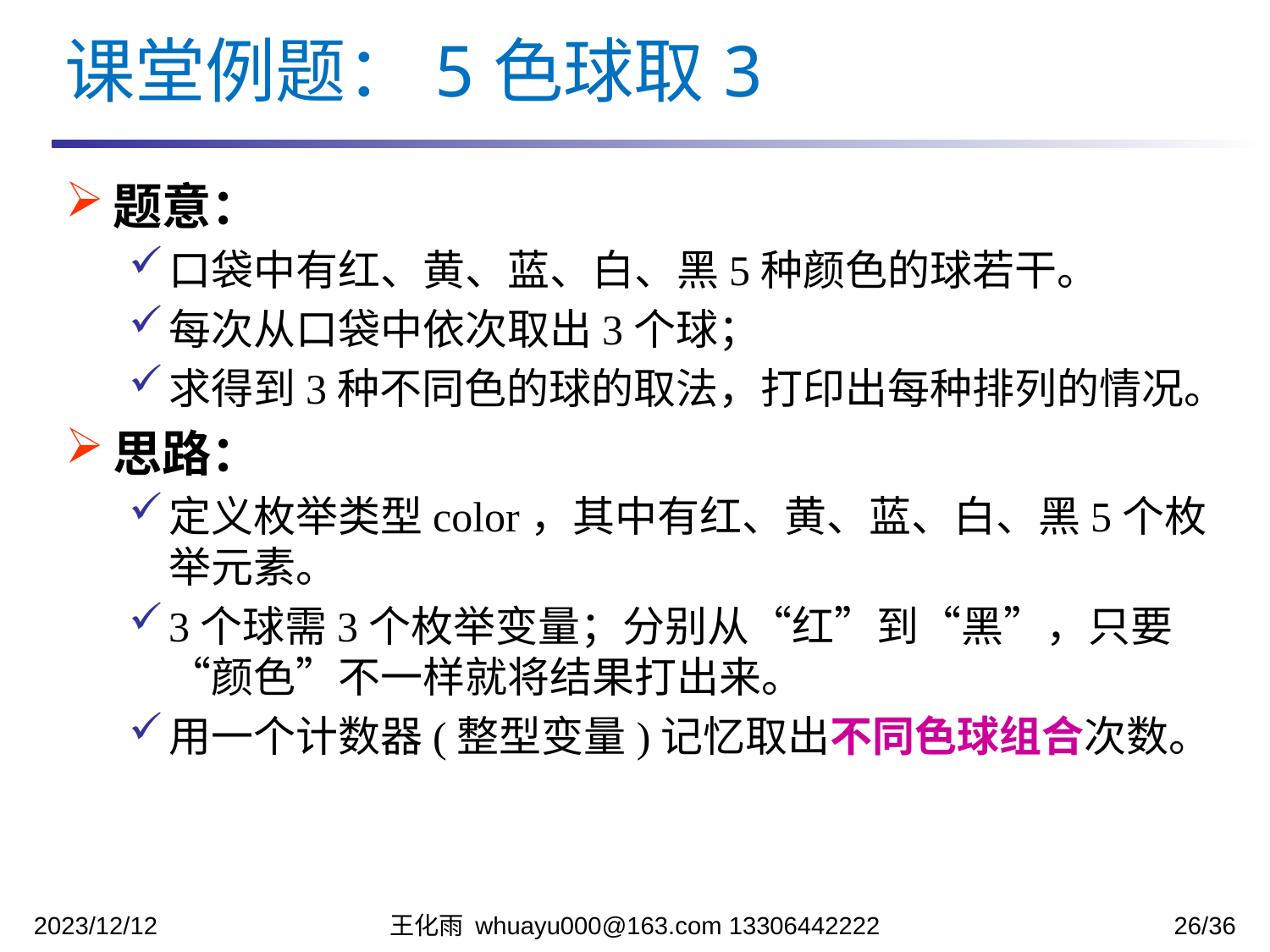

课堂例题：5色球取3
题意：
口袋中有红、黄、蓝、白、黑5种颜色的球若干。
每次从口袋中依次取出3个球；
求得到3种不同色的球的取法，打印出每种排列的情况。
思路：
定义枚举类型color，其中有红、黄、蓝、白、黑5个枚举元素。
3个球需3个枚举变量；分别从“红”到“黑”，只要“颜色”不一样就将结果打出来。
用一个计数器(整型变量)记忆取出不同色球组合次数。
2023/12/12
王化雨 whuayu000@163.com 13306442222
26/36